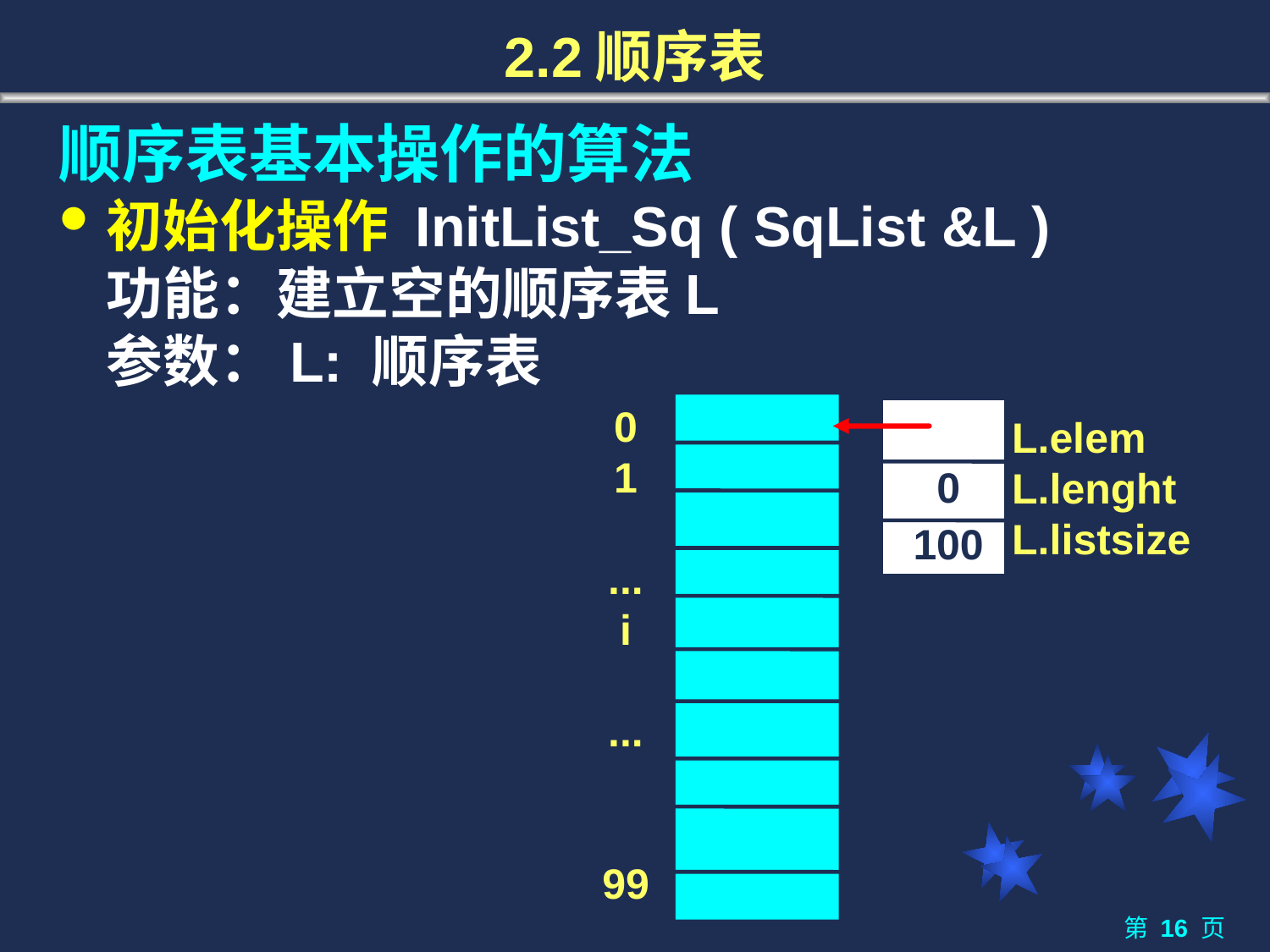

# 2.2顺序表
顺序表基本操作的算法
初始化操作 InitList_Sq ( SqList &L )
	功能：建立空的顺序表L
	参数：L: 顺序表
0
1

...
i

...

99

0
100
L.elem
L.lenght
L.listsize
第 16 页